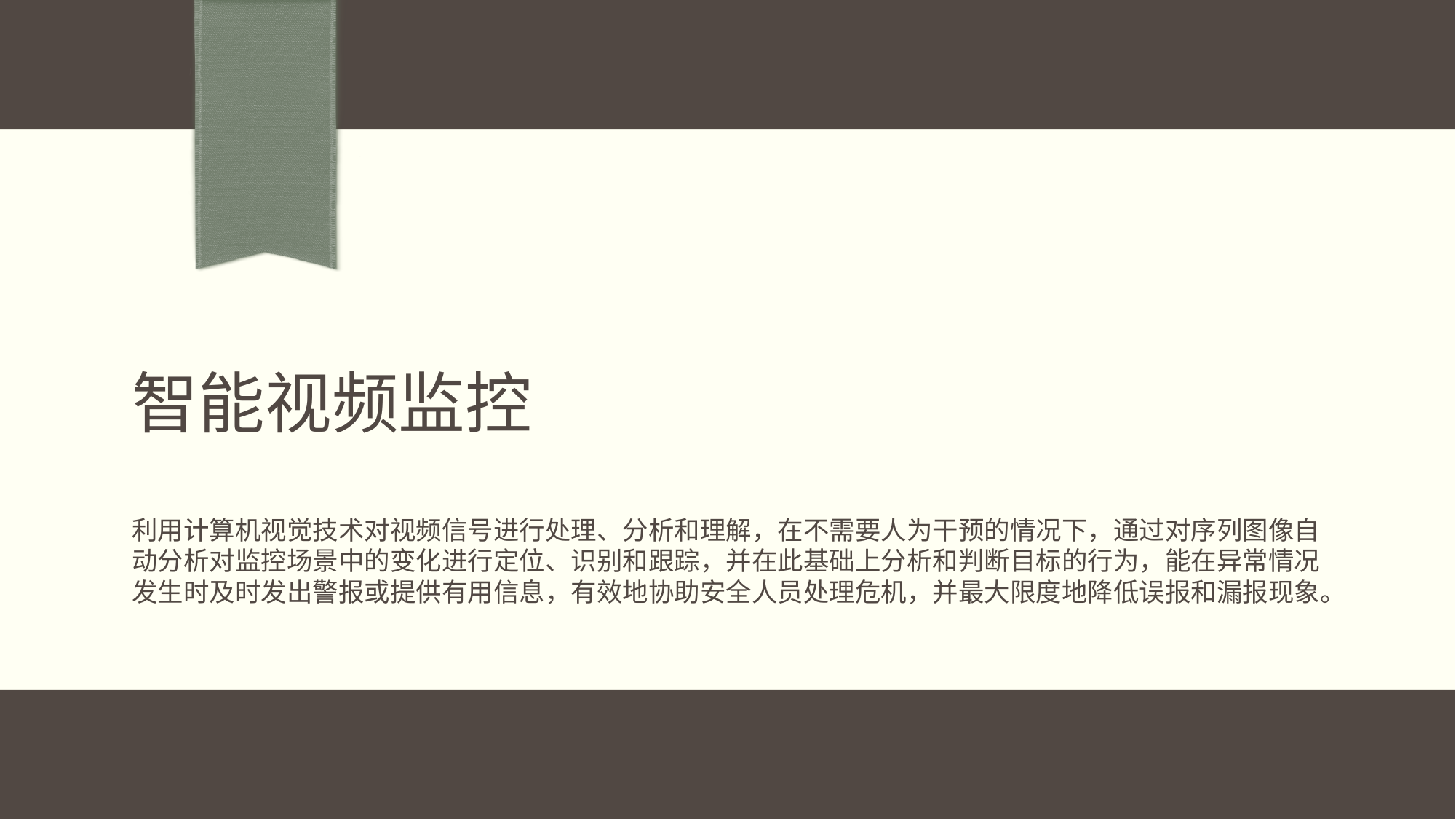

# 智能视频监控
利用计算机视觉技术对视频信号进行处理、分析和理解，在不需要人为干预的情况下，通过对序列图像自动分析对监控场景中的变化进行定位、识别和跟踪，并在此基础上分析和判断目标的行为，能在异常情况发生时及时发出警报或提供有用信息，有效地协助安全人员处理危机，并最大限度地降低误报和漏报现象。